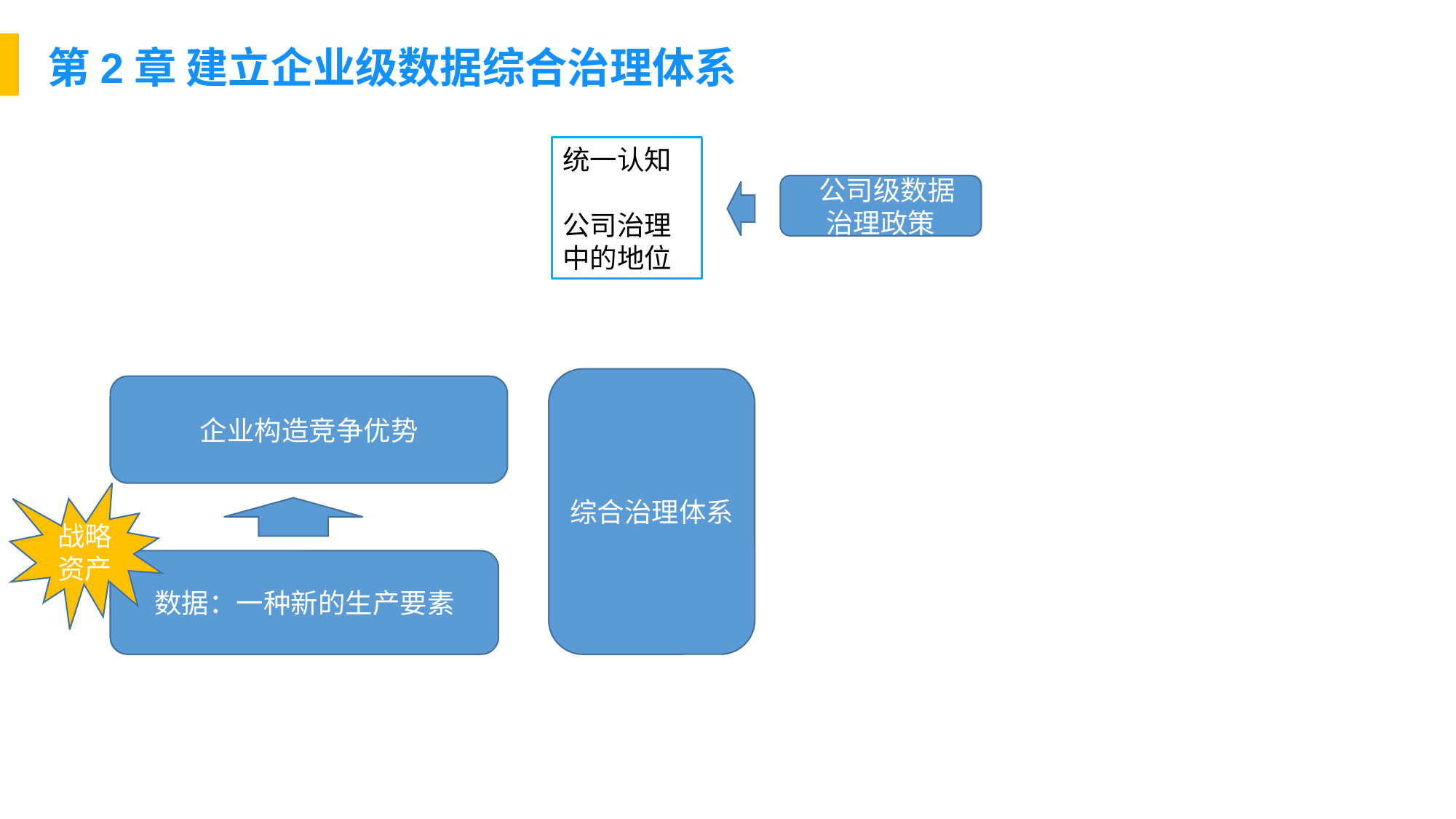

第2章 建立企业级数据综合治理体系
统一认知

公司治理中的地位
 公司级数据治理政策

综合治理体系
企业构造竞争优势
战略资产

数据：一种新的生产要素